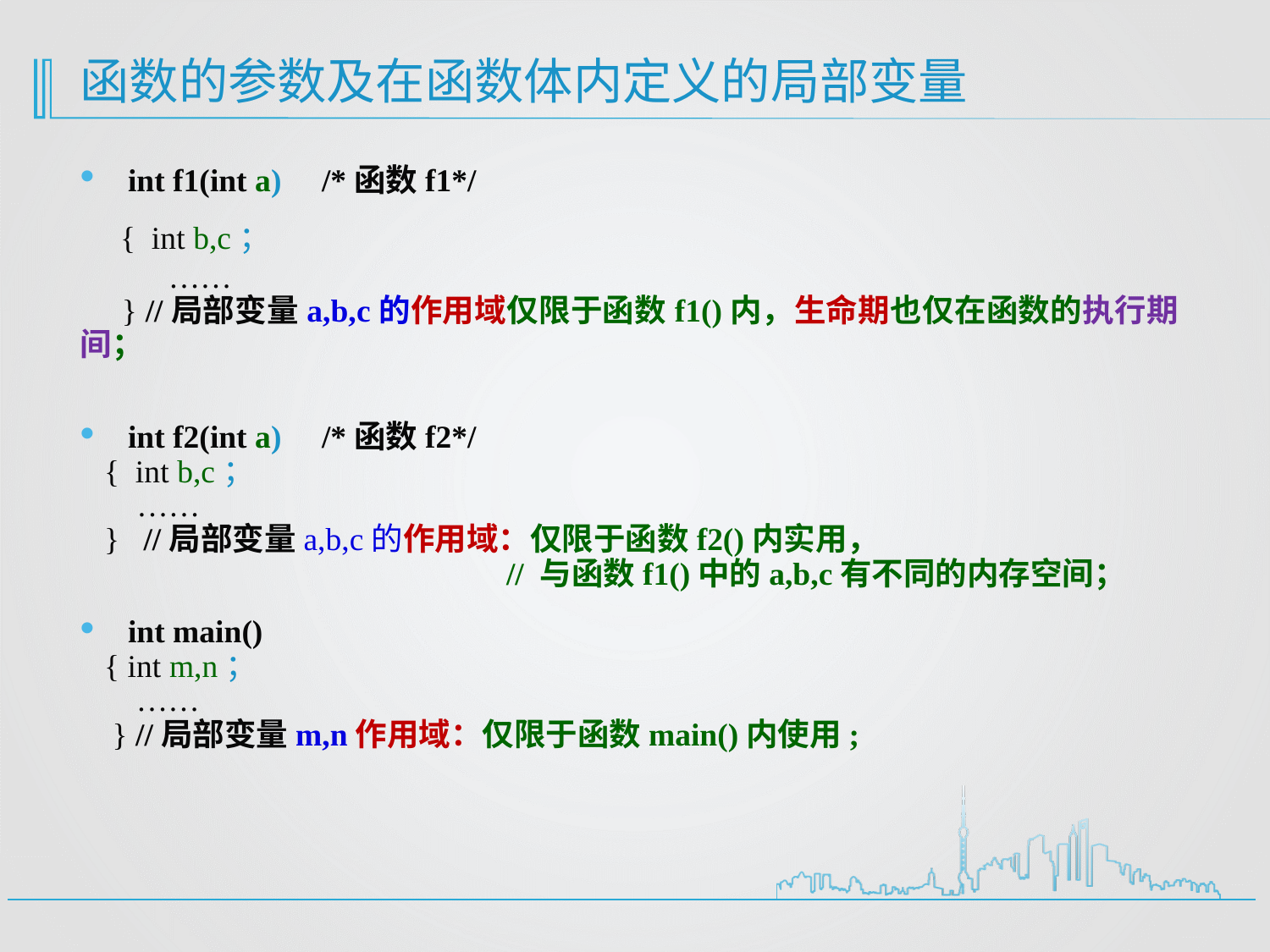

# 函数的参数及在函数体内定义的局部变量
int f1(int a)     /*函数f1*/
     {  int b,c；
           ……
     } //局部变量a,b,c的作用域仅限于函数f1()内，生命期也仅在函数的执行期间；

int f2(int a)     /*函数f2*/
   {  int b,c；
       ……
   }   //局部变量a,b,c的作用域：仅限于函数f2()内实用，
                                                     // 与函数f1()中的a,b,c有不同的内存空间；
int main()
   { int m,n；
       ……
    } //局部变量m,n作用域：仅限于函数main()内使用;